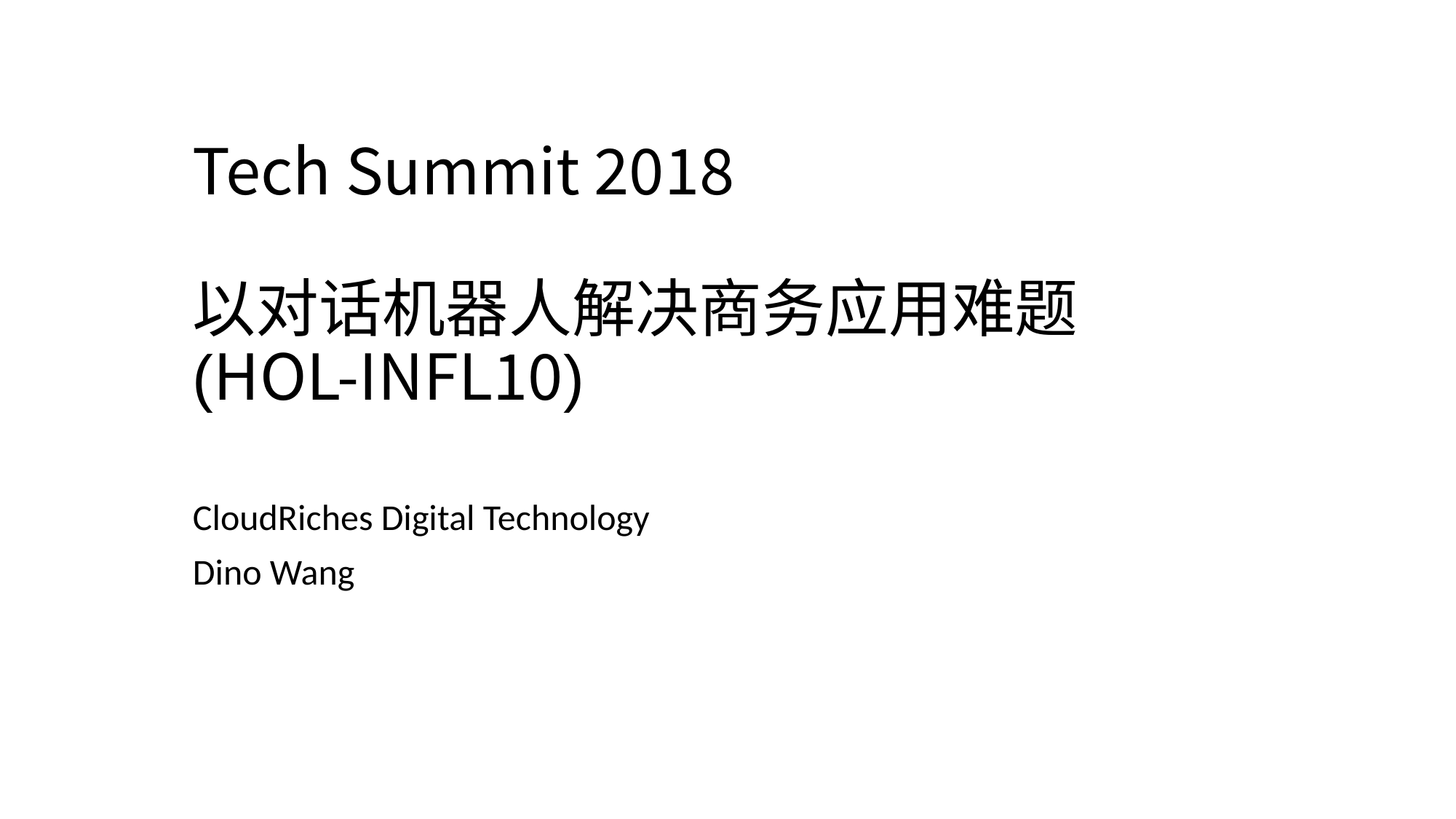

# Tech Summit 2018 以对话机器人解决商务应用难题 (HOL-INFL10)
CloudRiches Digital Technology
Dino Wang